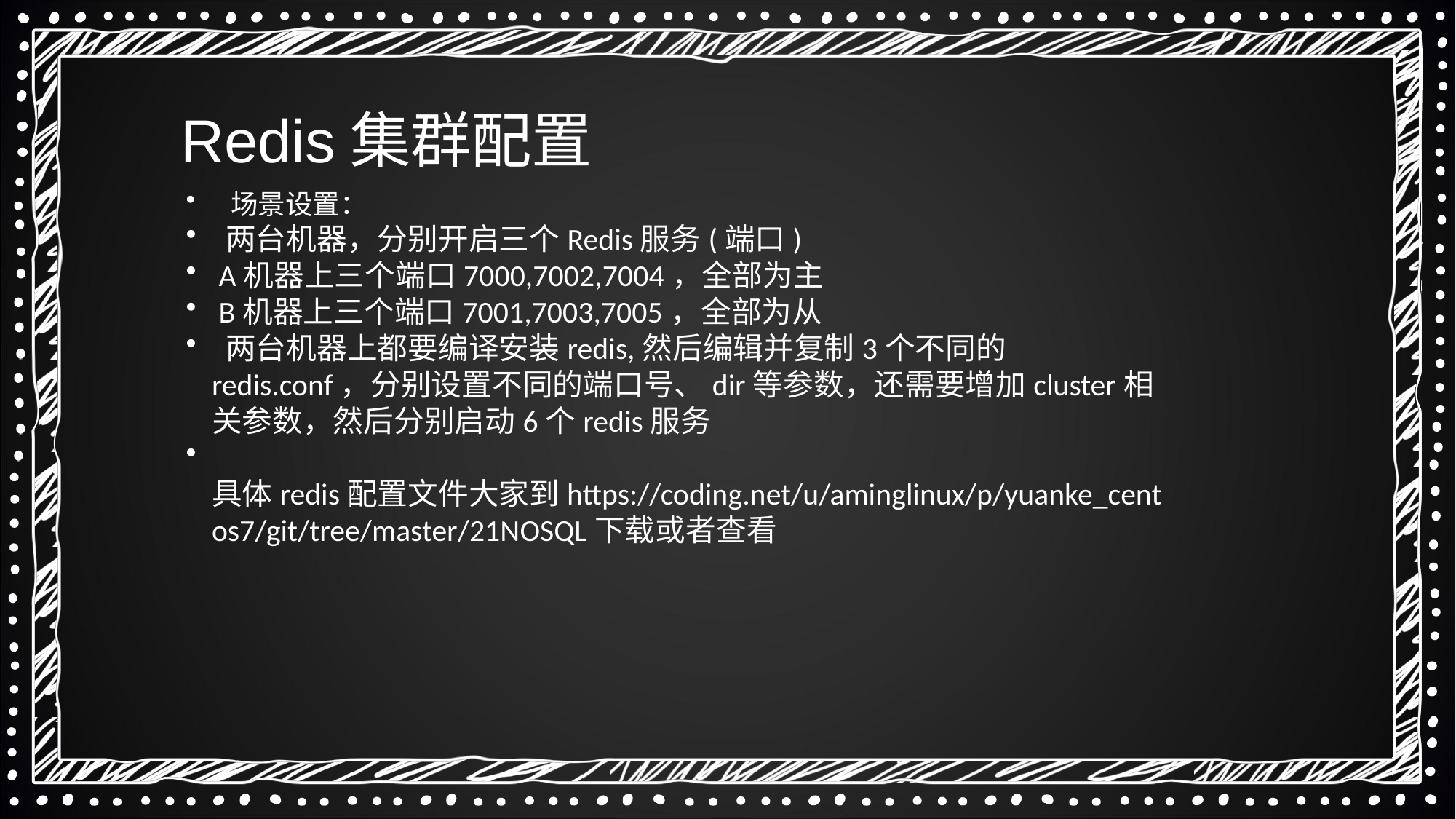

Redis集群配置
  场景设置：
 两台机器，分别开启三个Redis服务(端口)
 A机器上三个端口7000,7002,7004，全部为主
 B机器上三个端口7001,7003,7005，全部为从
 两台机器上都要编译安装redis,然后编辑并复制3个不同的redis.conf，分别设置不同的端口号、dir等参数，还需要增加cluster相关参数，然后分别启动6个redis服务
 具体redis配置文件大家到https://coding.net/u/aminglinux/p/yuanke_centos7/git/tree/master/21NOSQL下载或者查看